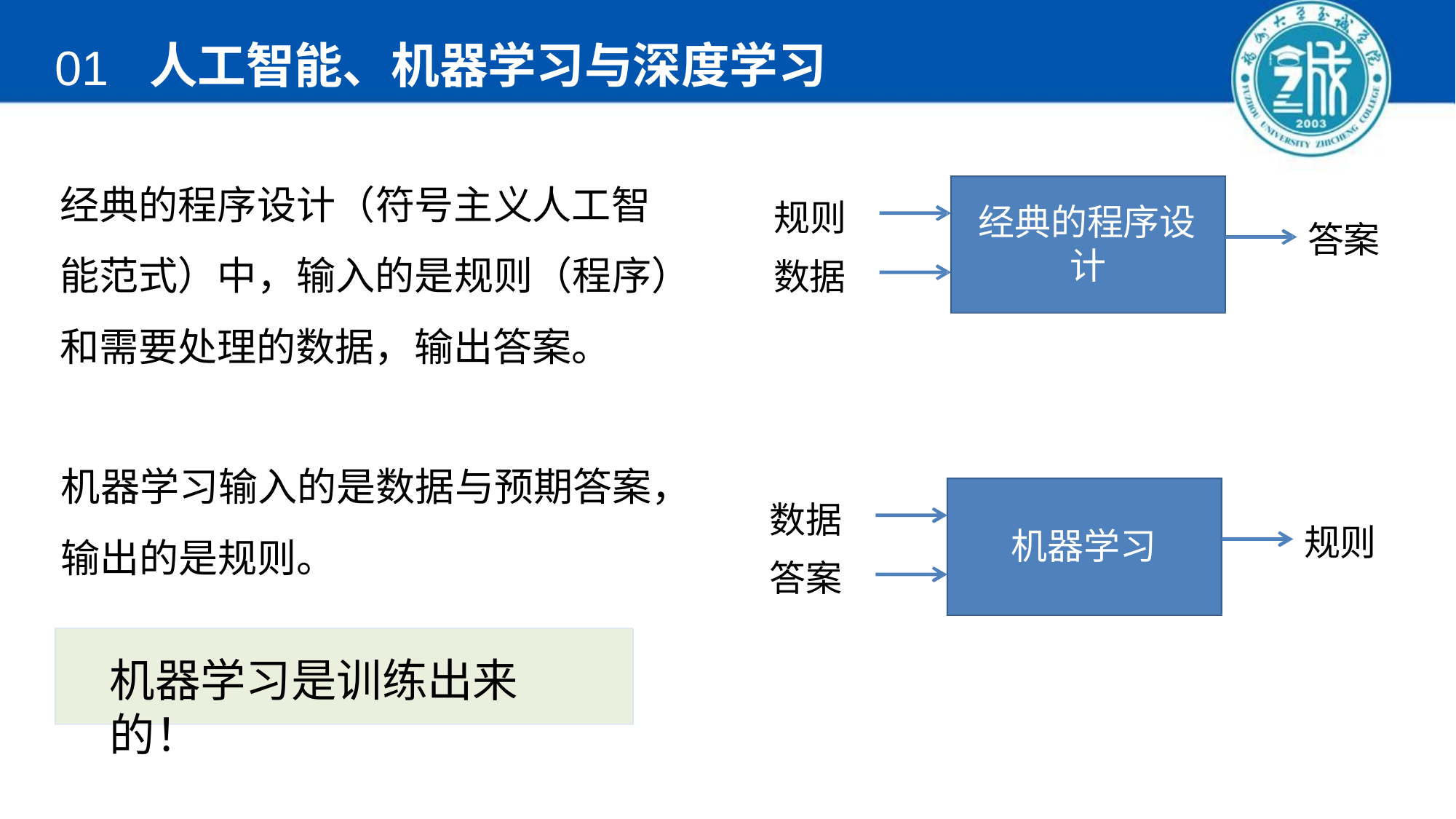

# 人工智能、机器学习与深度学习
01
经典的程序设计（符号主义人工智 能范式）中，输入的是规则（程序）和需要处理的数据，输出答案。

规则
经典的程序设计

答案

数据

机器学习输入的是数据与预期答案，输出的是规则。

数据

规则
机器学习
答案

机器学习是训练出来的！